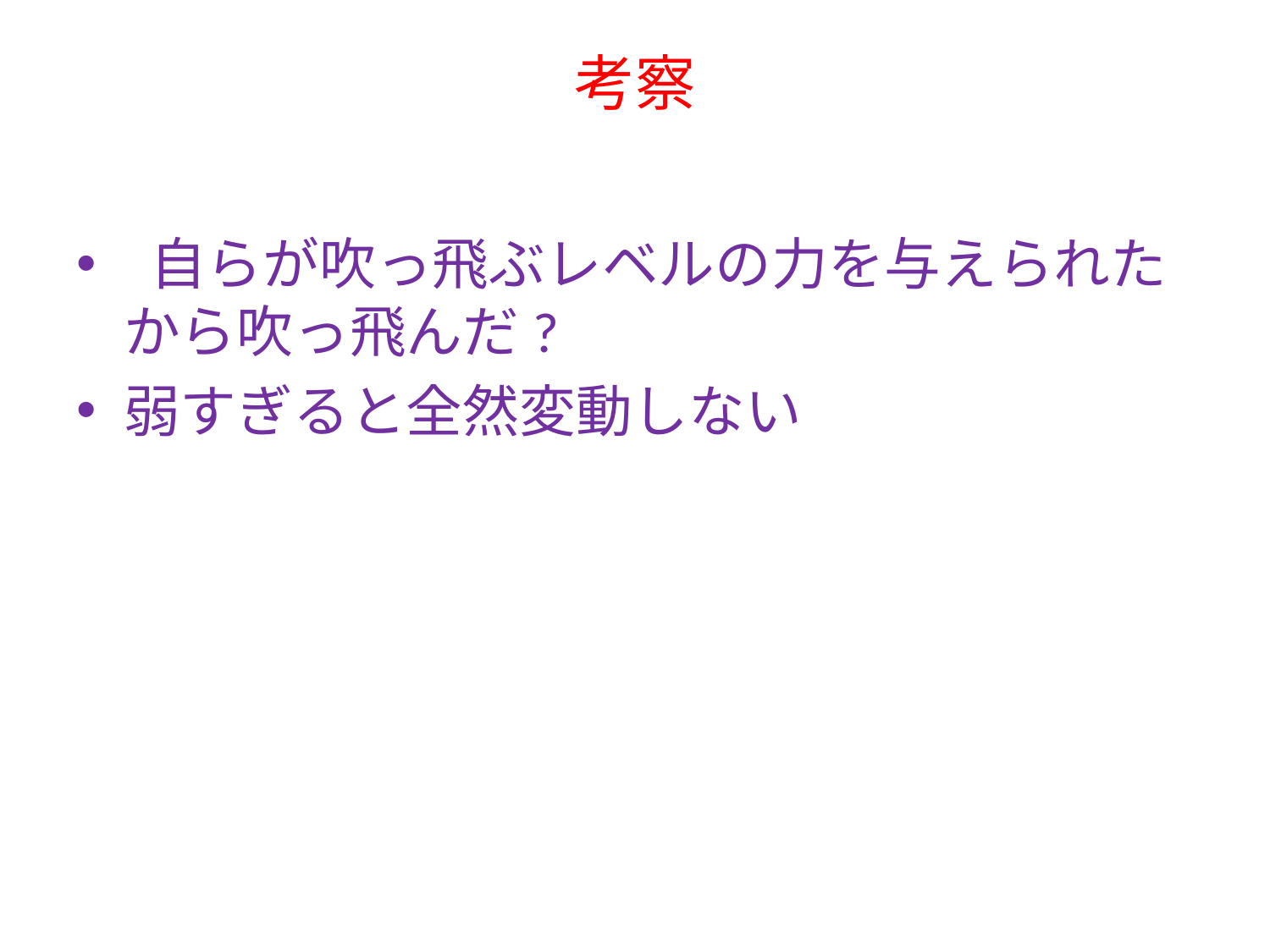

# 考察
 自らが吹っ飛ぶレベルの力を与えられたから吹っ飛んだ?
弱すぎると全然変動しない